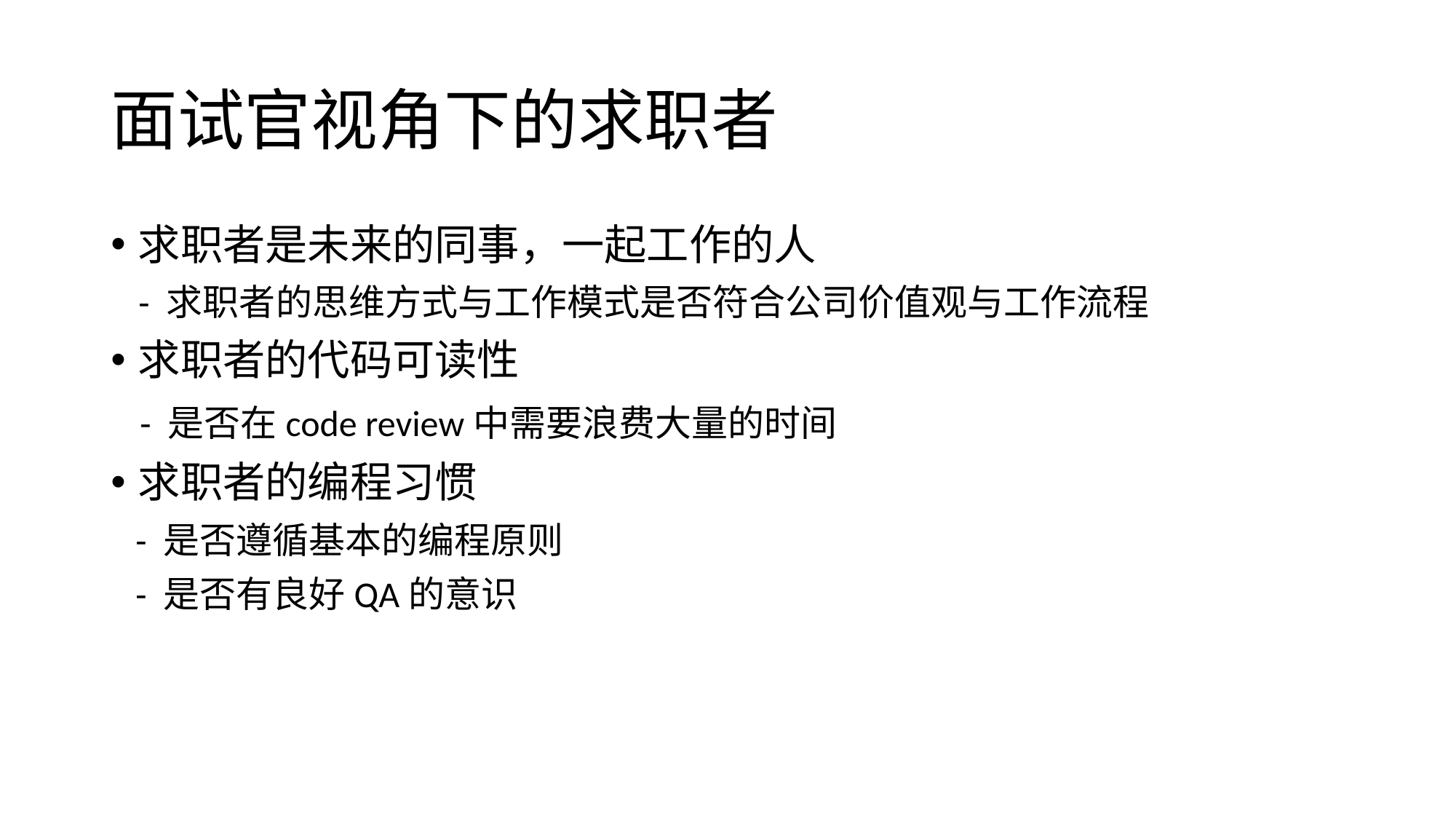

# 面试官视角下的求职者
求职者是未来的同事，一起工作的人
    - 求职者的思维方式与工作模式是否符合公司价值观与工作流程
求职者的代码可读性
   - 是否在code review中需要浪费大量的时间
求职者的编程习惯
   - 是否遵循基本的编程原则
   - 是否有良好QA的意识